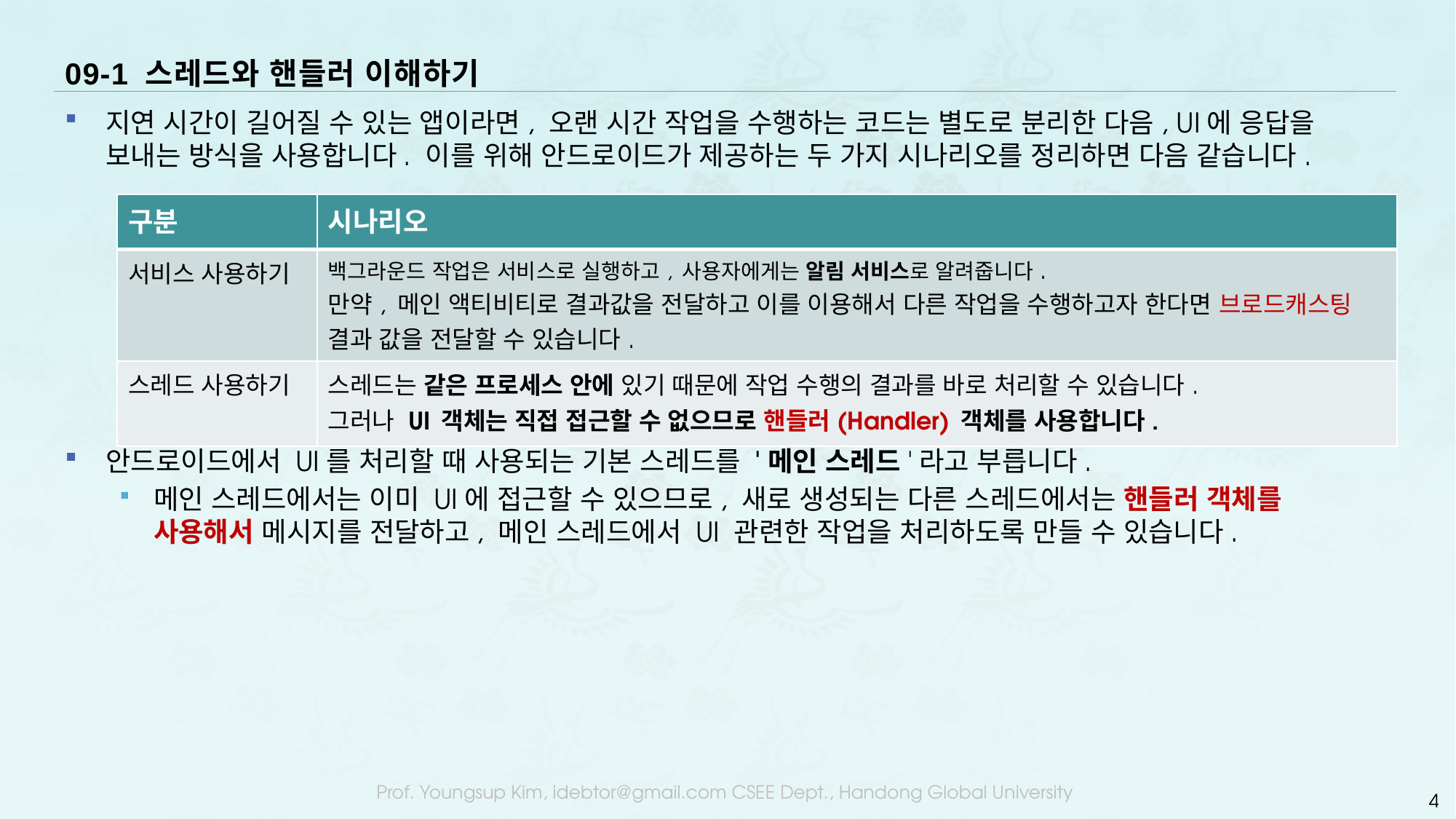

# 09-1 스레드와 핸들러 이해하기
지연 시간이 길어질 수 있는 앱이라면, 오랜 시간 작업을 수행하는 코드는 별도로 분리한 다음, UI에 응답을 보내는 방식을 사용합니다. 이를 위해 안드로이드가 제공하는 두 가지 시나리오를 정리하면 다음 같습니다.

안드로이드에서 UI를 처리할 때 사용되는 기본 스레드를 '메인 스레드'라고 부릅니다.
메인 스레드에서는 이미 UI에 접근할 수 있으므로, 새로 생성되는 다른 스레드에서는 핸들러 객체를 사용해서 메시지를 전달하고, 메인 스레드에서 UI 관련한 작업을 처리하도록 만들 수 있습니다.

| 구분 | 시나리오 |
| --- | --- |
| 서비스 사용하기 | 백그라운드 작업은 서비스로 실행하고, 사용자에게는 알림 서비스로 알려줍니다. 만약, 메인 액티비티로 결과값을 전달하고 이를 이용해서 다른 작업을 수행하고자 한다면 브로드캐스팅 결과 값을 전달할 수 있습니다. |
| 스레드 사용하기 | 스레드는 같은 프로세스 안에 있기 때문에 작업 수행의 결과를 바로 처리할 수 있습니다. 그러나 UI 객체는 직접 접근할 수 없으므로 핸들러(Handler) 객체를 사용합니다. |
4